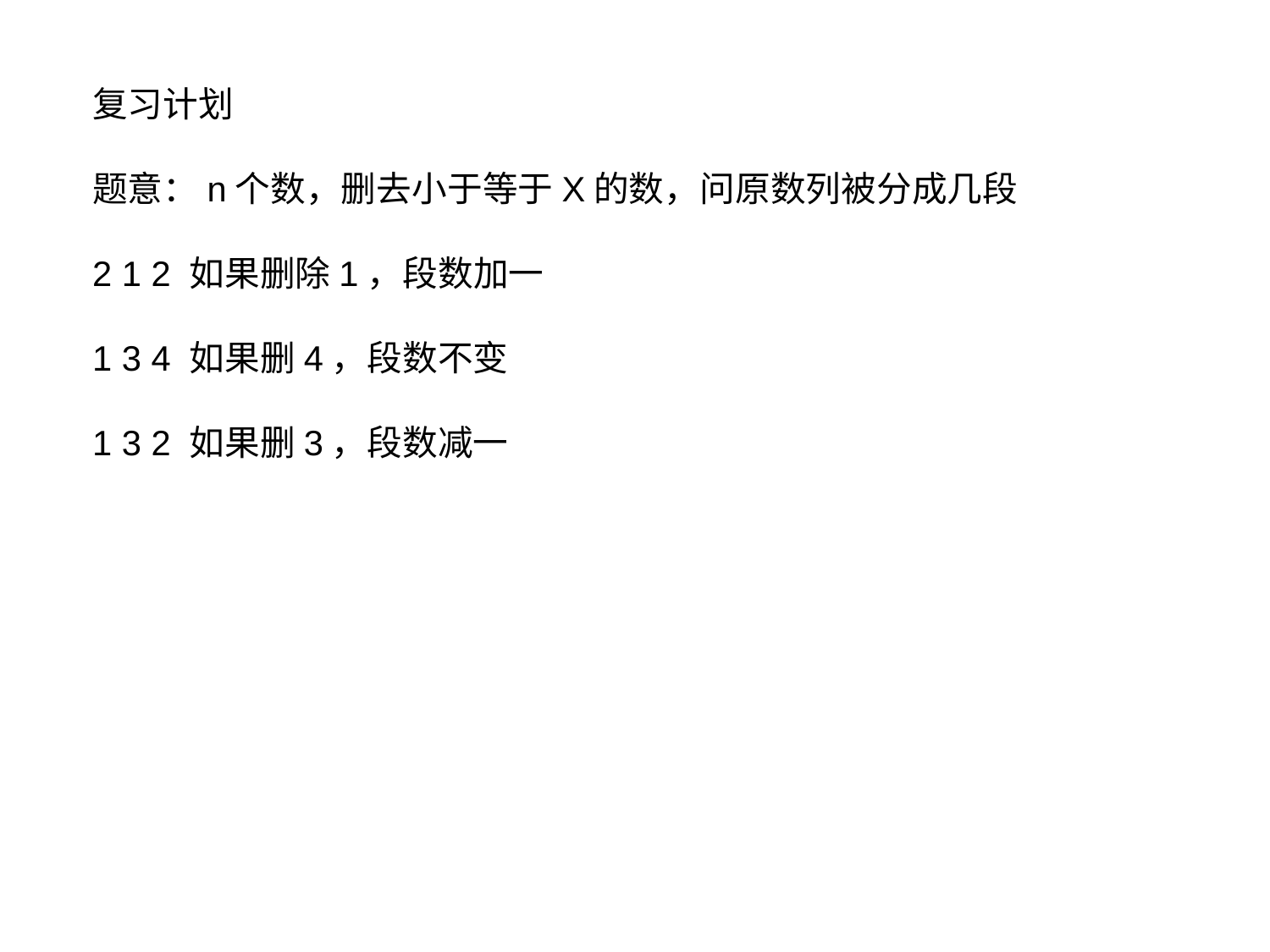

复习计划

题意：n个数，删去小于等于X的数，问原数列被分成几段

2 1 2 如果删除1，段数加一

1 3 4 如果删4，段数不变

1 3 2 如果删3，段数减一